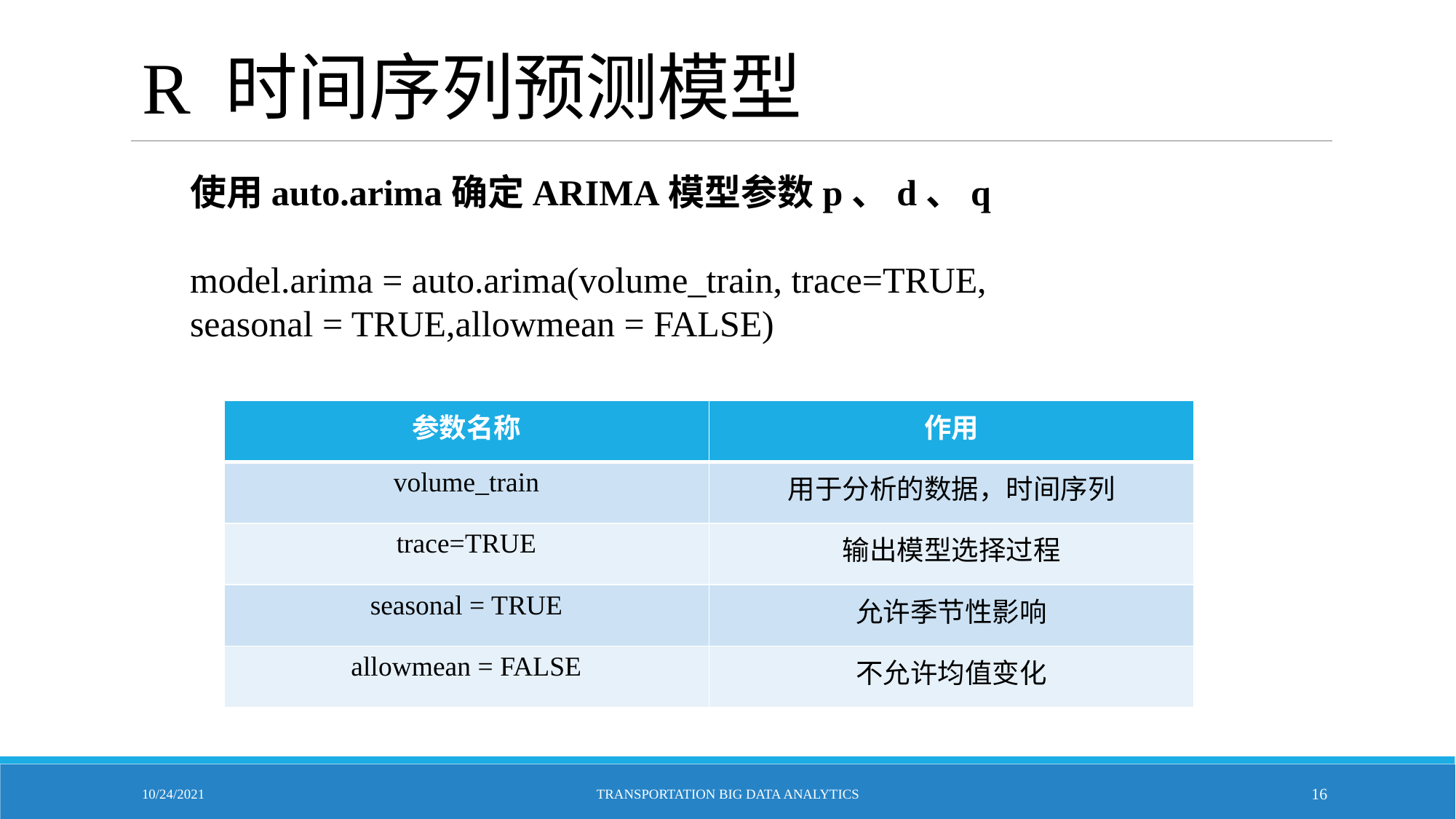

# R 时间序列预测模型
使用auto.arima确定ARIMA模型参数p、d、q

model.arima = auto.arima(volume_train, trace=TRUE, seasonal = TRUE,allowmean = FALSE)
| 参数名称 | 作用 |
| --- | --- |
| volume\_train | 用于分析的数据，时间序列 |
| trace=TRUE | 输出模型选择过程 |
| seasonal = TRUE | 允许季节性影响 |
| allowmean = FALSE | 不允许均值变化 |
10/24/2021
Transportation Big Data Analytics
16